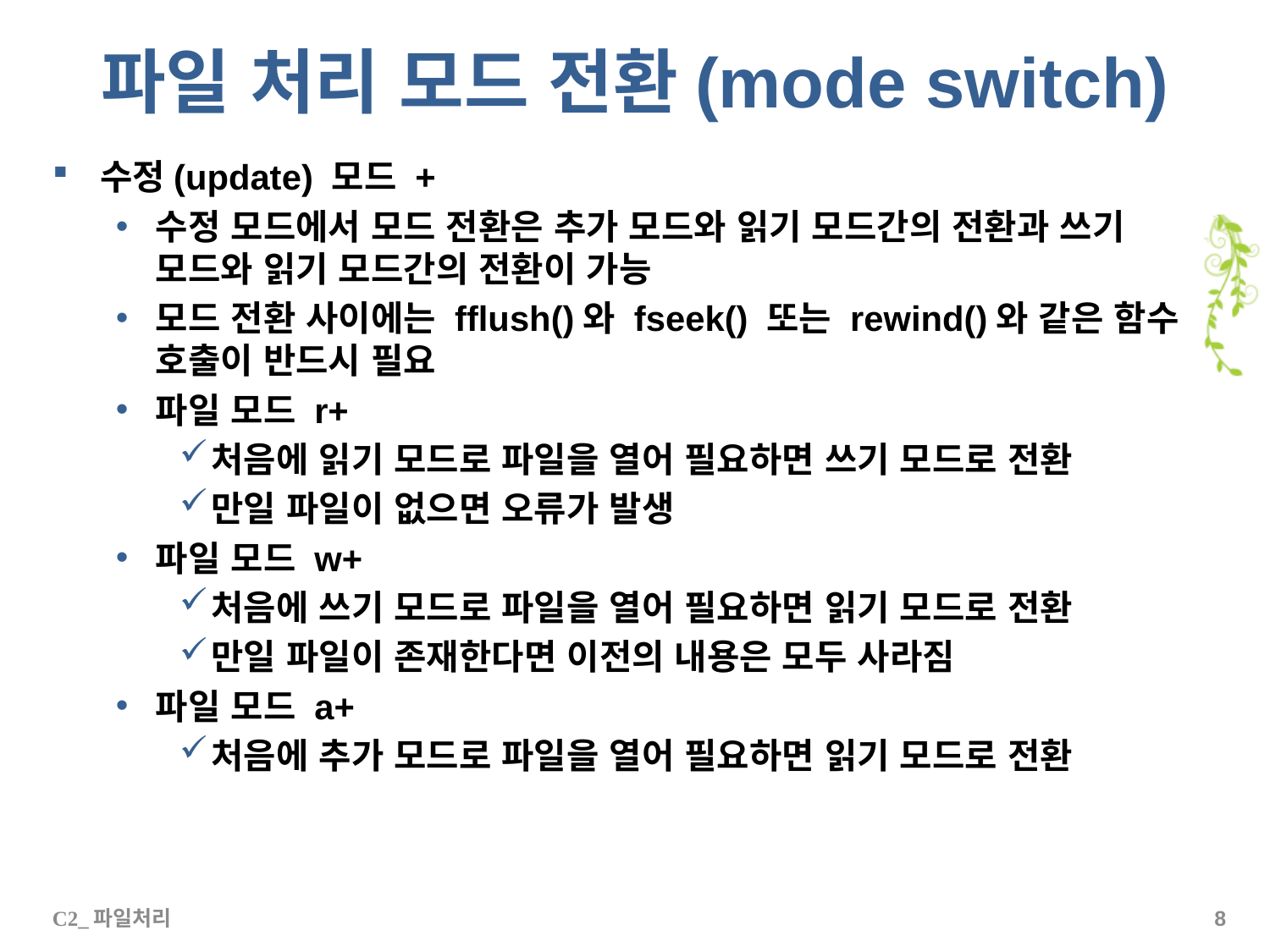

# 파일 처리 모드 전환(mode switch)
수정(update) 모드 +
수정 모드에서 모드 전환은 추가 모드와 읽기 모드간의 전환과 쓰기 모드와 읽기 모드간의 전환이 가능
모드 전환 사이에는 fflush()와 fseek() 또는 rewind()와 같은 함수 호출이 반드시 필요
파일 모드 r+
처음에 읽기 모드로 파일을 열어 필요하면 쓰기 모드로 전환
만일 파일이 없으면 오류가 발생
파일 모드 w+
처음에 쓰기 모드로 파일을 열어 필요하면 읽기 모드로 전환
만일 파일이 존재한다면 이전의 내용은 모두 사라짐
파일 모드 a+
처음에 추가 모드로 파일을 열어 필요하면 읽기 모드로 전환
C2_파일처리
8